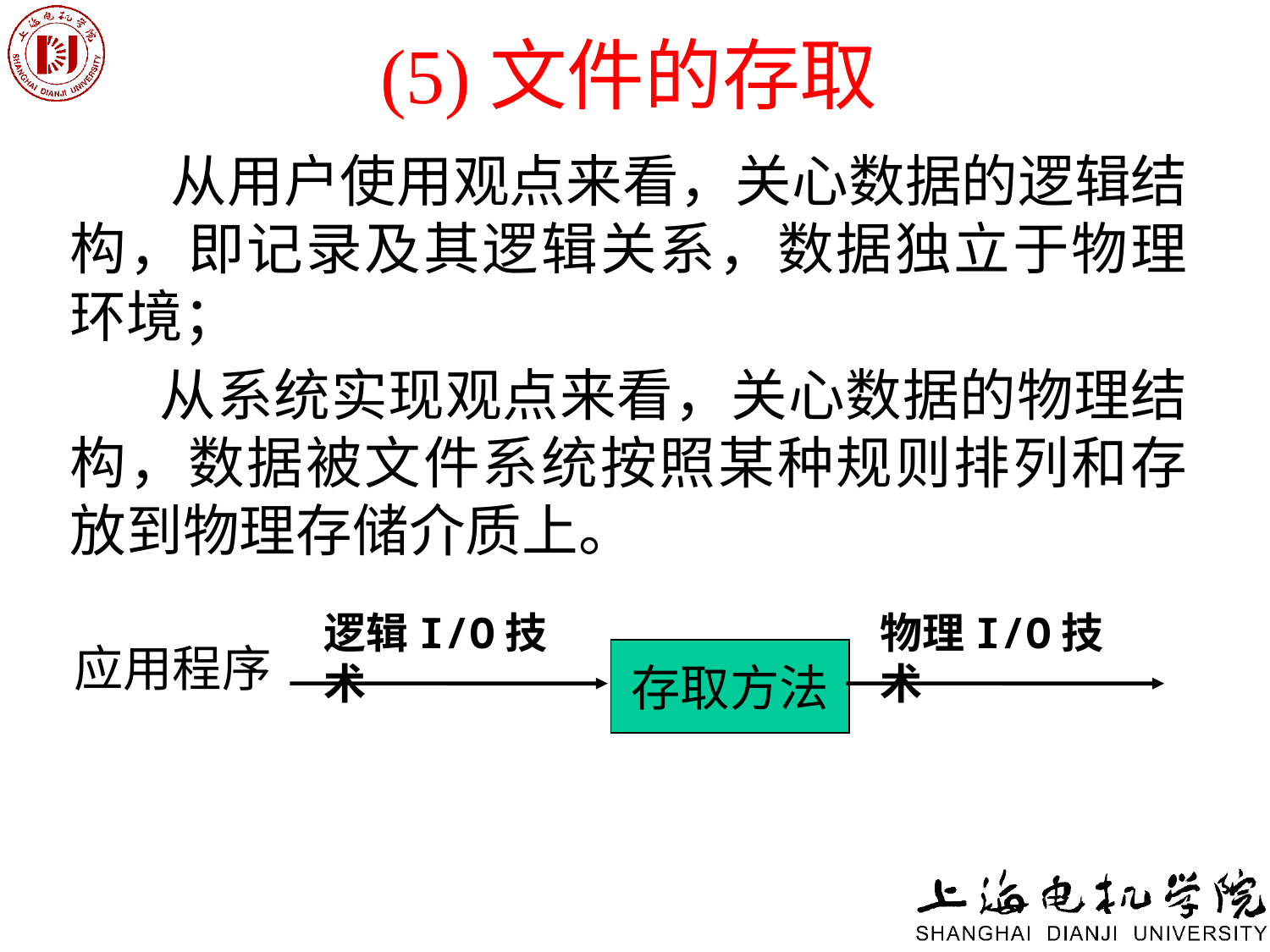

# (5)文件的存取
   从用户使用观点来看，关心数据的逻辑结构，即记录及其逻辑关系，数据独立于物理环境；
  从系统实现观点来看，关心数据的物理结构，数据被文件系统按照某种规则排列和存放到物理存储介质上。
逻辑I/O技术
物理I/O技术
应用程序
存取方法